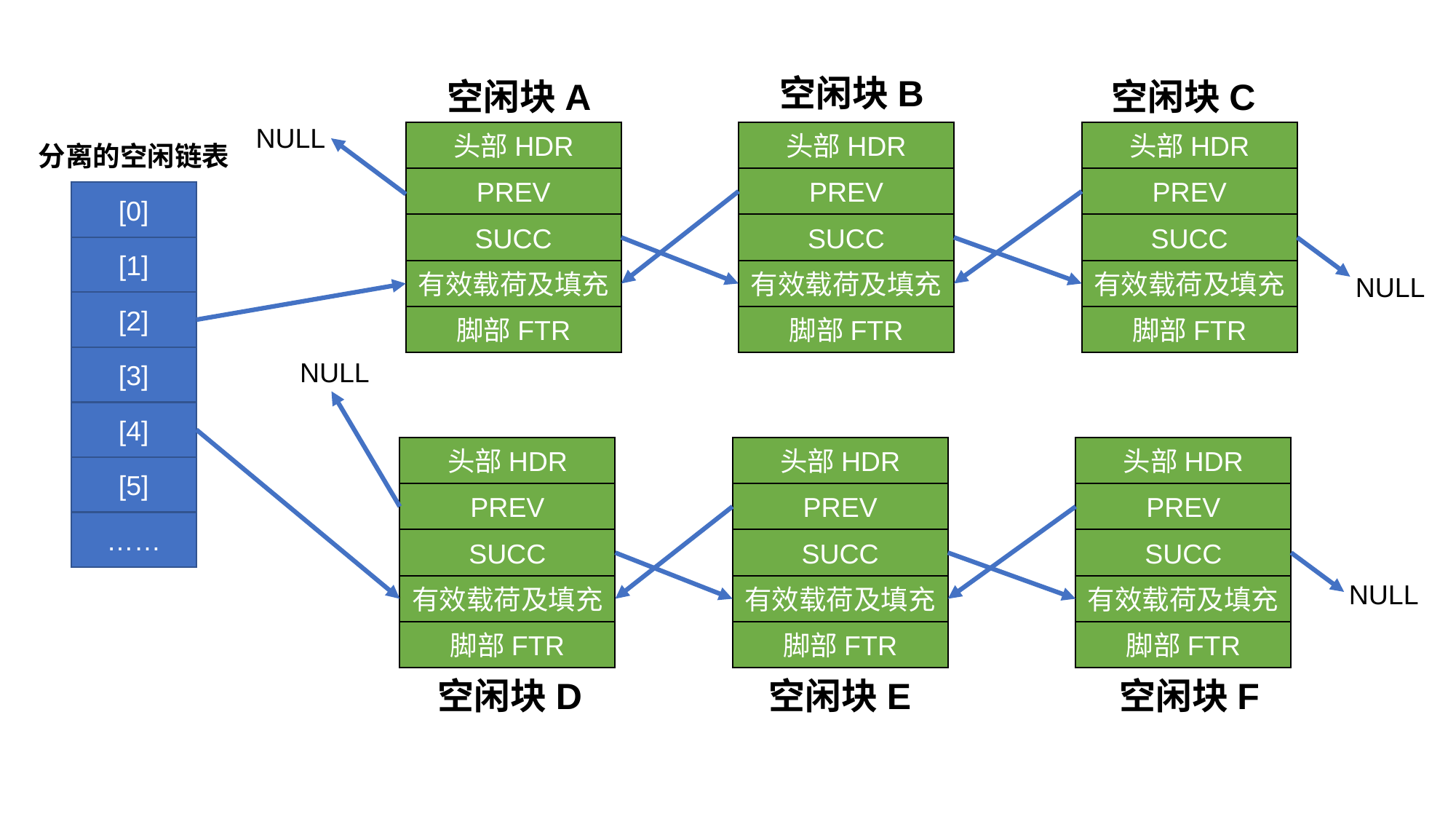

空闲块B
空闲块A
空闲块C
NULL
头部HDR
头部HDR
头部HDR
PREV
PREV
PREV
[0]
SUCC
SUCC
SUCC
[1]
有效载荷及填充
有效载荷及填充
有效载荷及填充
NULL
[2]
脚部FTR
脚部FTR
脚部FTR
[3]
NULL
[4]
头部HDR
头部HDR
头部HDR
[5]
PREV
PREV
PREV
……
SUCC
SUCC
SUCC
NULL
有效载荷及填充
有效载荷及填充
有效载荷及填充
脚部FTR
脚部FTR
脚部FTR
空闲块D
空闲块E
空闲块F
分离的空闲链表